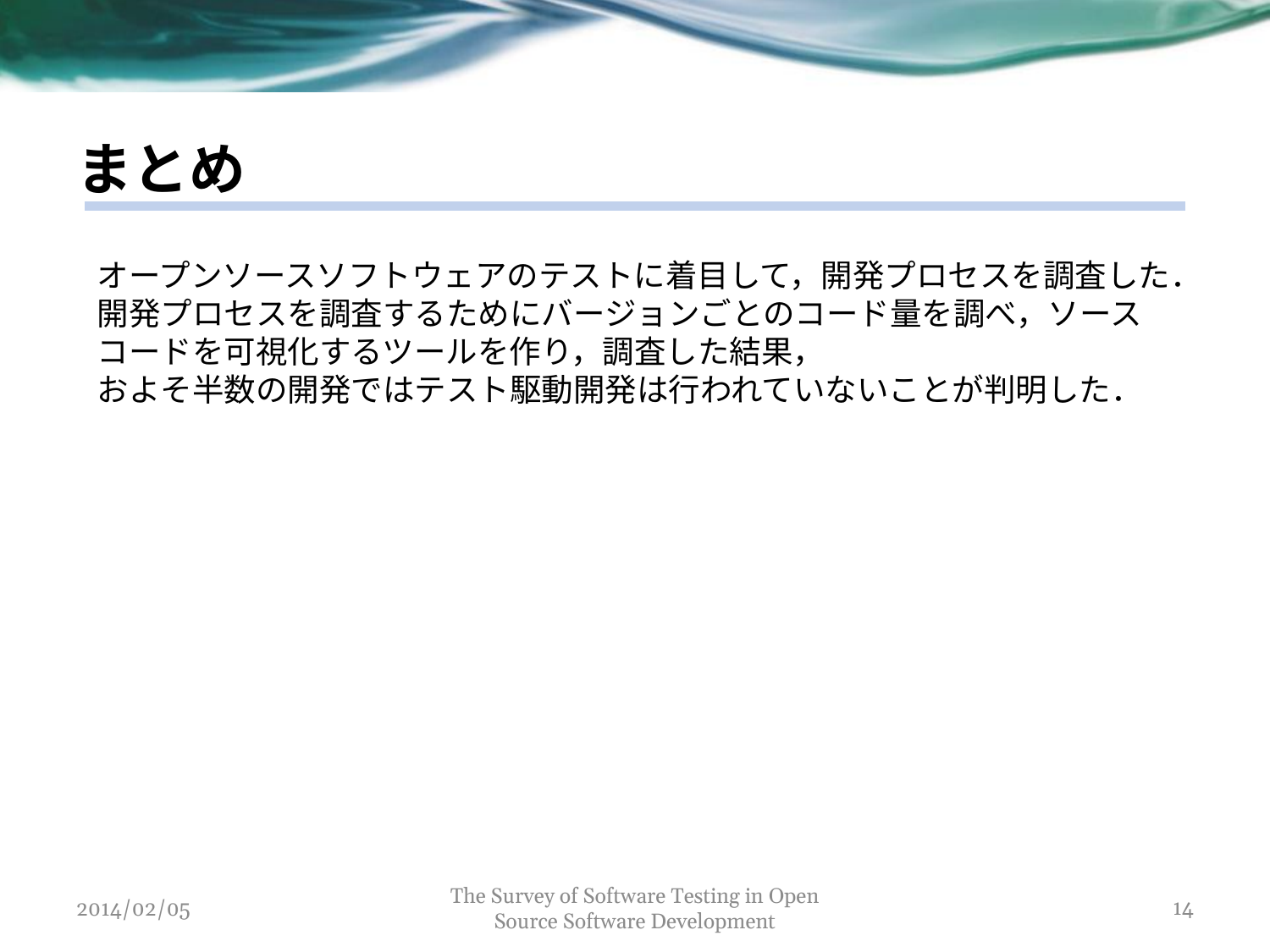

まとめ

オープンソースソフトウェアのテストに着目して，開発プロセスを調査した．
開発プロセスを調査するためにバージョンごとのコード量を調べ，ソースコードを可視化するツールを作り，調査した結果，
およそ半数の開発ではテスト駆動開発は行われていないことが判明した．
2014/02/05
The Survey of Software Testing in Open Source Software Development
14